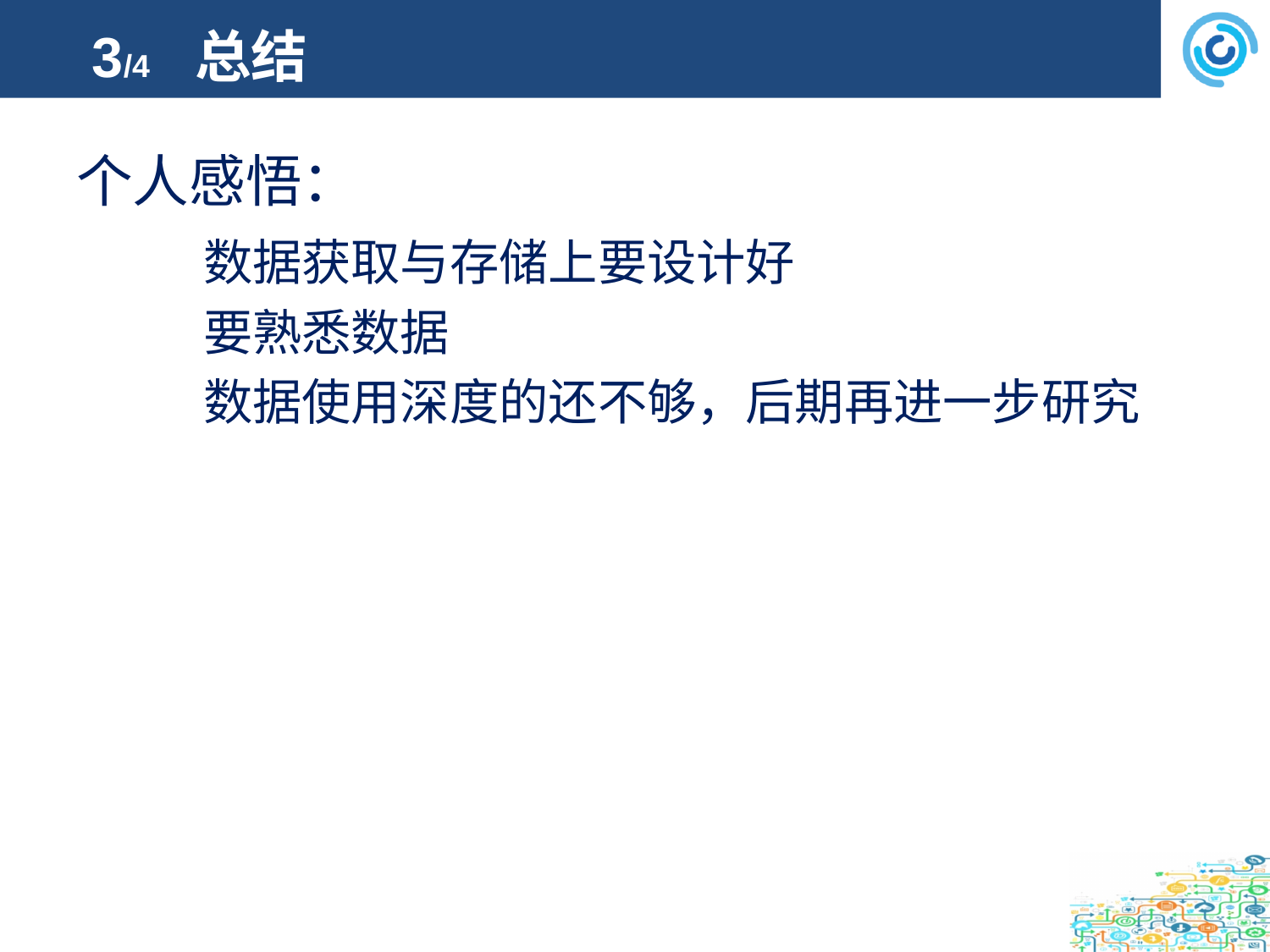

# 3/4  总结
个人感悟：
	数据获取与存储上要设计好
	要熟悉数据
	数据使用深度的还不够，后期再进一步研究